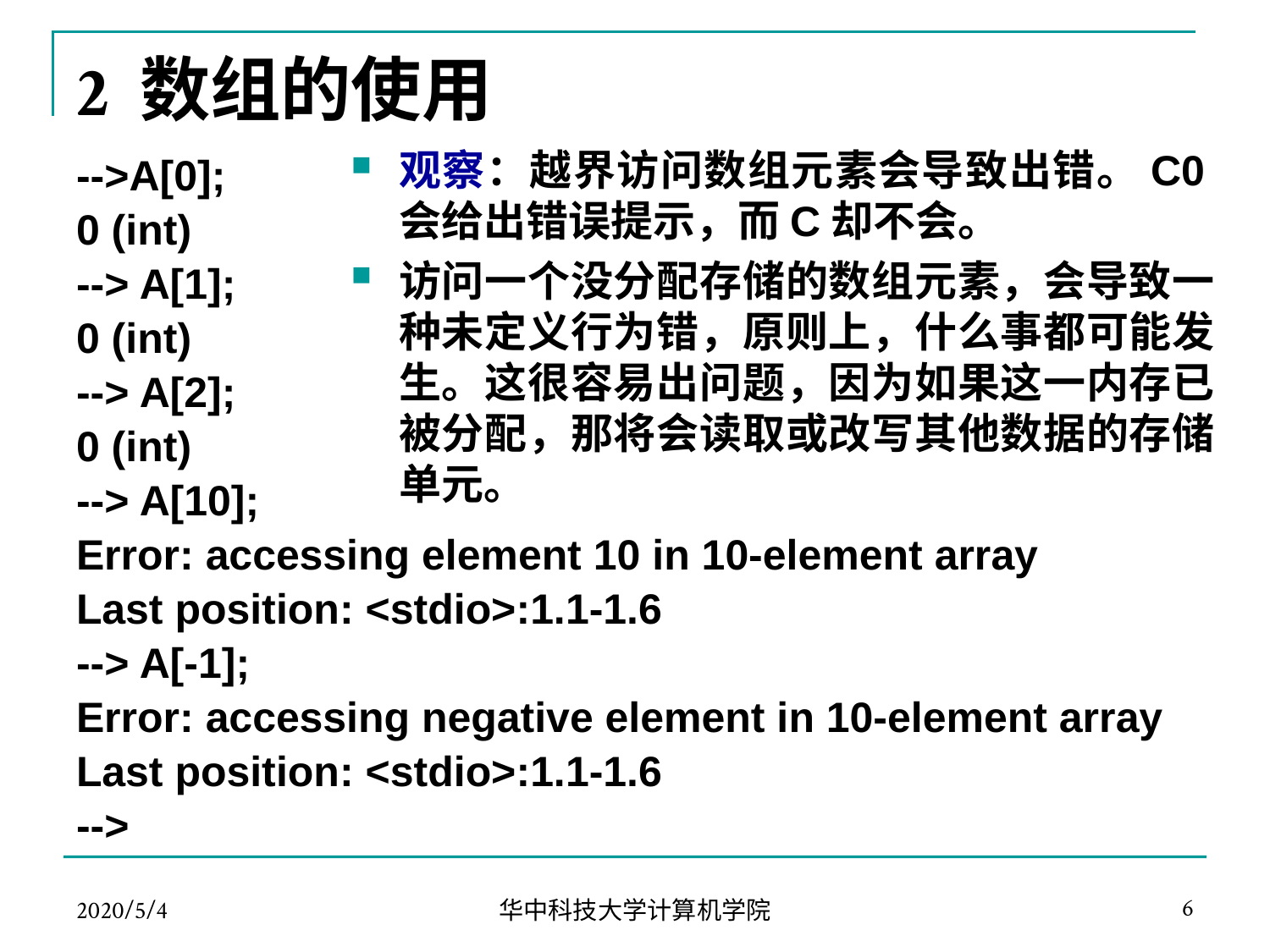

# 2 数组的使用
观察：越界访问数组元素会导致出错。C0会给出错误提示，而C却不会。
访问一个没分配存储的数组元素，会导致一种未定义行为错，原则上，什么事都可能发生。这很容易出问题，因为如果这一内存已被分配，那将会读取或改写其他数据的存储单元。
-->A[0];
0 (int)
--> A[1];
0 (int)
--> A[2];
0 (int)
--> A[10];
Error: accessing element 10 in 10-element array
Last position: <stdio>:1.1-1.6
--> A[-1];
Error: accessing negative element in 10-element array
Last position: <stdio>:1.1-1.6
-->
2020/5/4
6
华中科技大学计算机学院